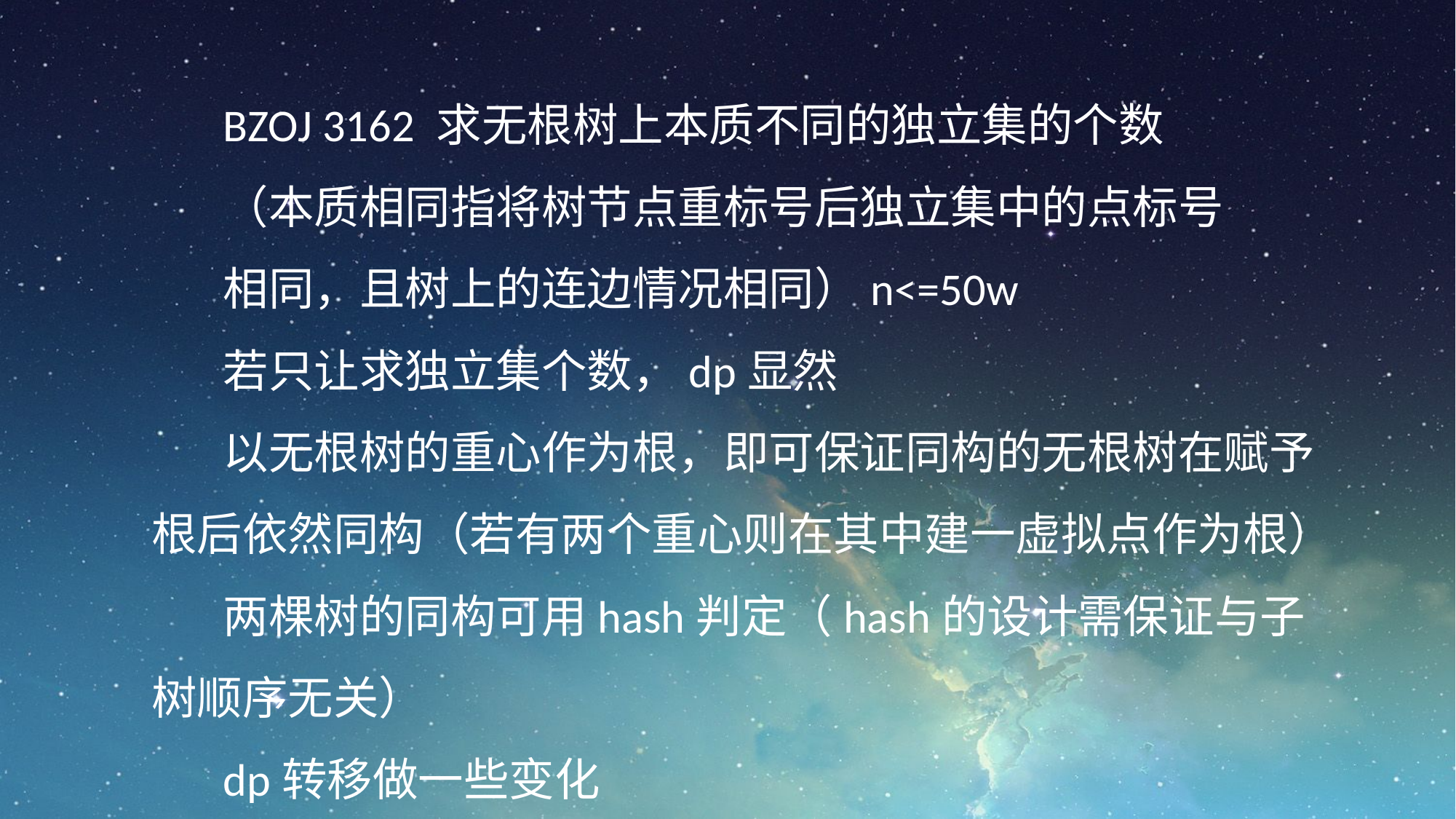

BZOJ 3162 求无根树上本质不同的独立集的个数
（本质相同指将树节点重标号后独立集中的点标号
相同，且树上的连边情况相同）n<=50w
若只让求独立集个数，dp显然
以无根树的重心作为根，即可保证同构的无根树在赋予根后依然同构（若有两个重心则在其中建一虚拟点作为根）
两棵树的同构可用hash判定（hash的设计需保证与子树顺序无关）
dp转移做一些变化